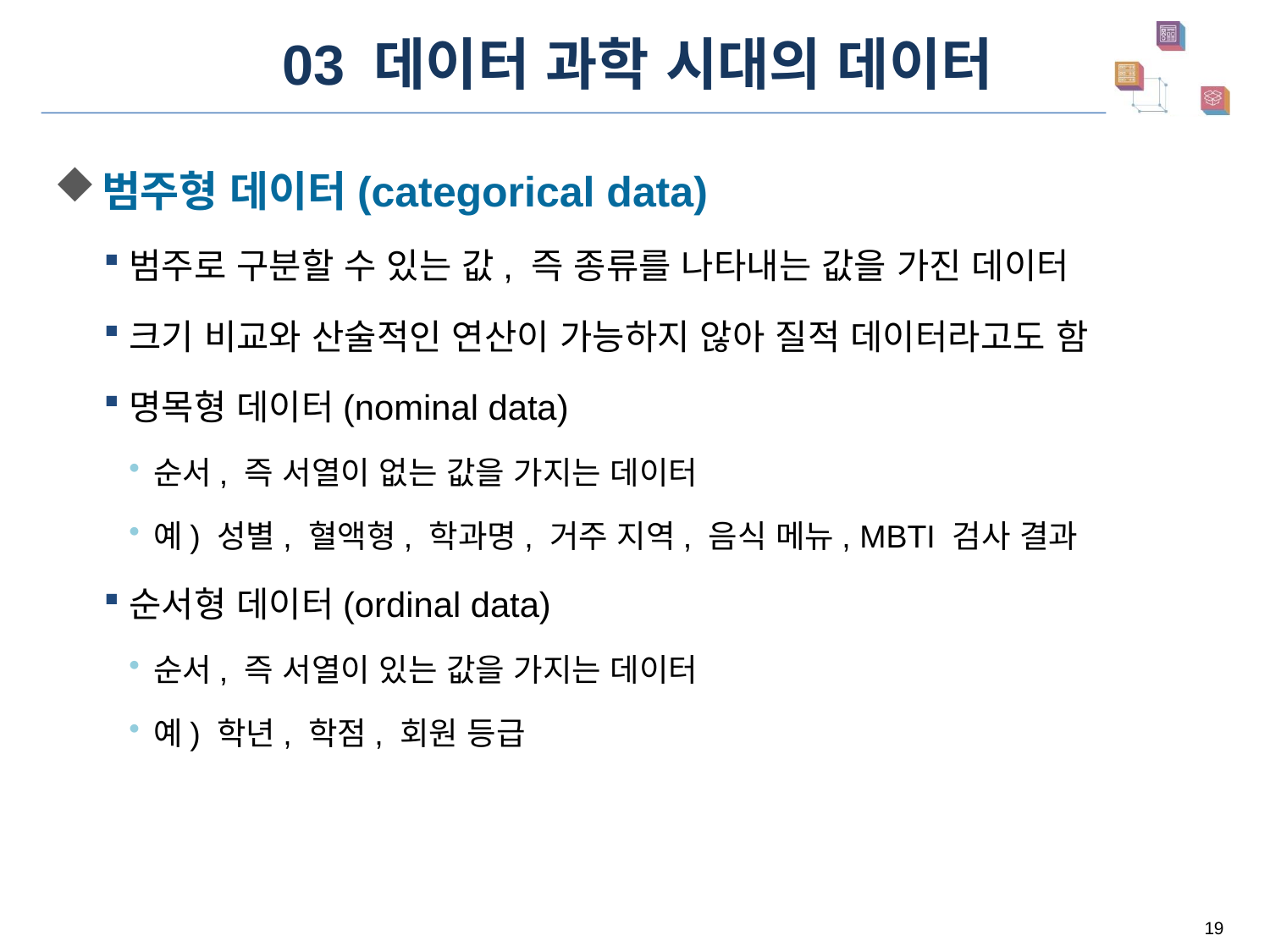

# 03 데이터 과학 시대의 데이터
범주형 데이터(categorical data)
범주로 구분할 수 있는 값, 즉 종류를 나타내는 값을 가진 데이터
크기 비교와 산술적인 연산이 가능하지 않아 질적 데이터라고도 함
명목형 데이터(nominal data)
순서, 즉 서열이 없는 값을 가지는 데이터
예) 성별, 혈액형, 학과명, 거주 지역, 음식 메뉴, MBTI 검사 결과
순서형 데이터(ordinal data)
순서, 즉 서열이 있는 값을 가지는 데이터
예) 학년, 학점, 회원 등급